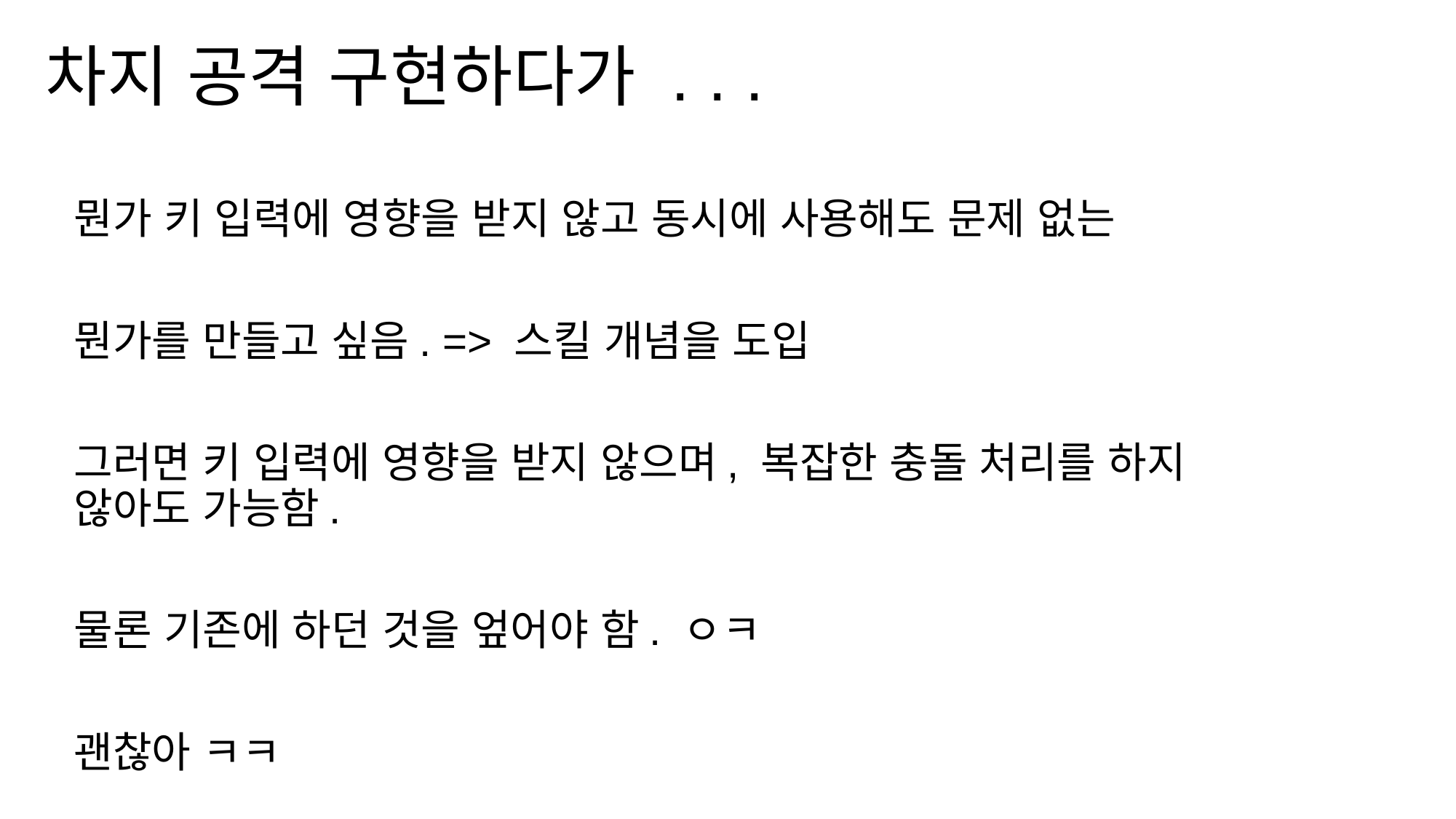

# 차지 공격 구현하다가 . . .

뭔가 키 입력에 영향을 받지 않고 동시에 사용해도 문제 없는

뭔가를 만들고 싶음. => 스킬 개념을 도입

그러면 키 입력에 영향을 받지 않으며, 복잡한 충돌 처리를 하지 않아도 가능함.

물론 기존에 하던 것을 엎어야 함. ㅇㅋ

괜찮아 ㅋㅋ